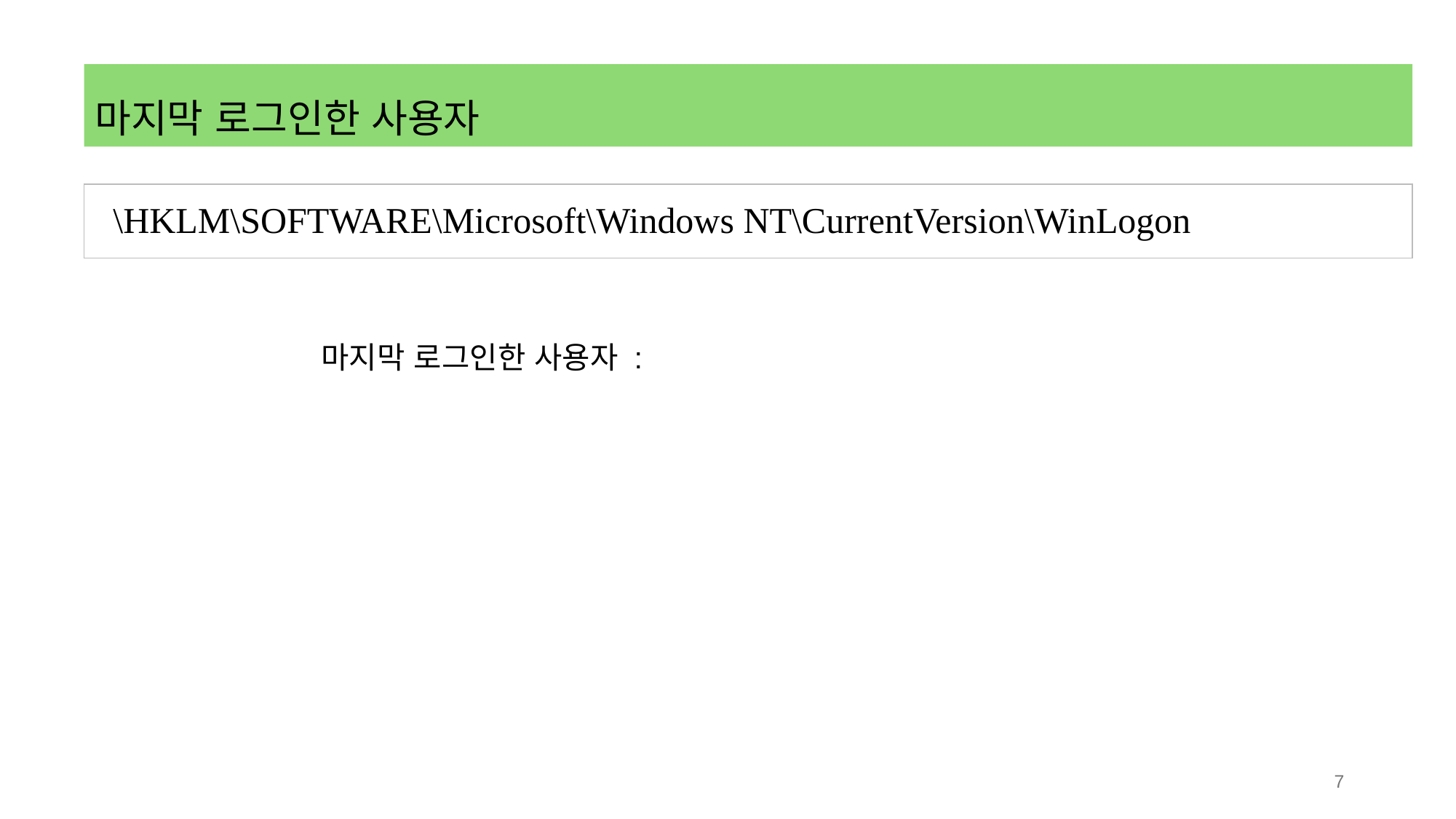

마지막 로그인한 사용자
| \HKLM\SOFTWARE\Microsoft\Windows NT\CurrentVersion\WinLogon |
| --- |
마지막 로그인한 사용자 :
7